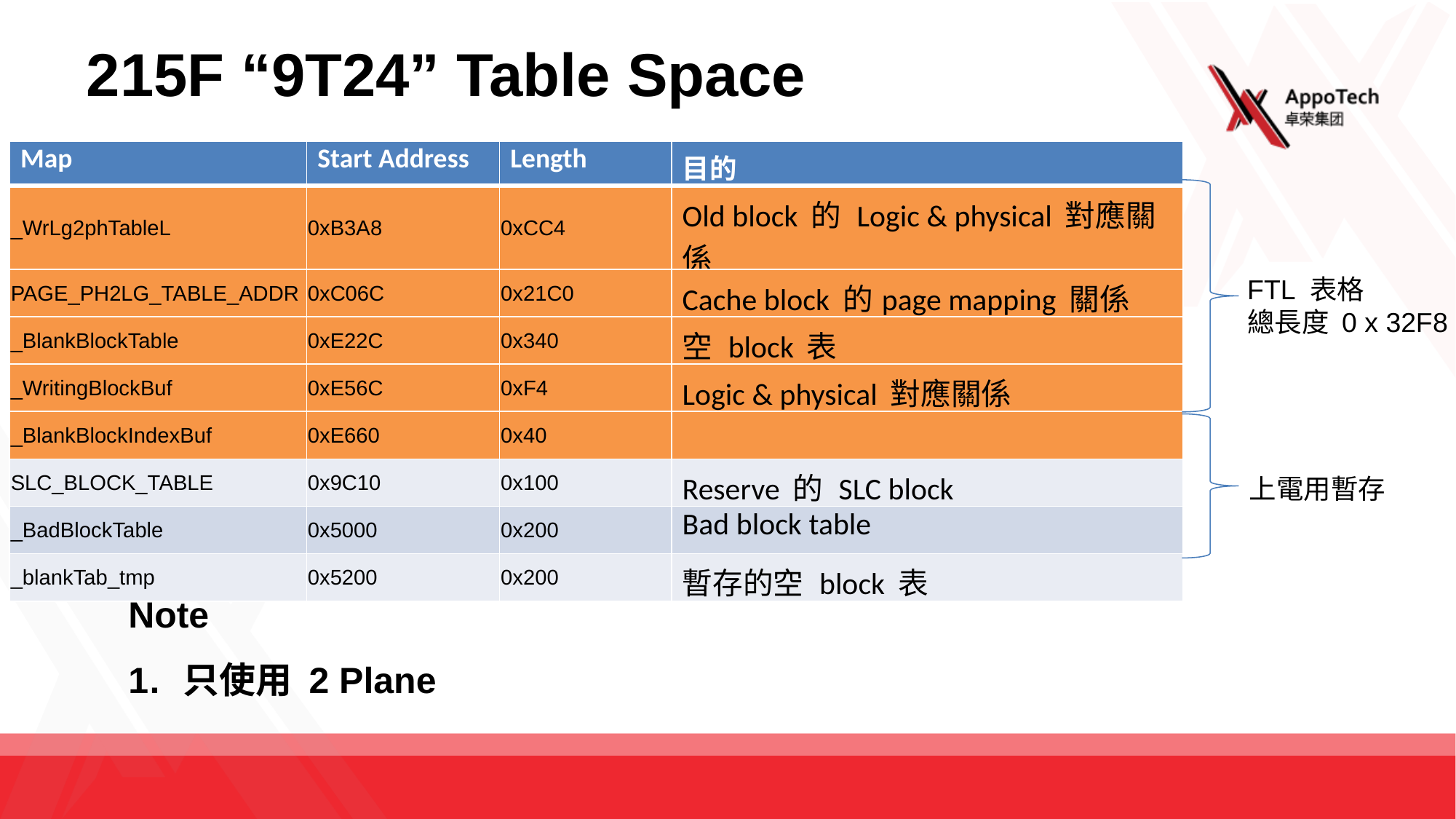

215F “9T24” Table Space
#
| Map | Start Address | Length | 目的 |
| --- | --- | --- | --- |
| \_WrLg2phTableL | 0xB3A8 | 0xCC4 | Old block 的 Logic & physical 對應關係 |
| PAGE\_PH2LG\_TABLE\_ADDR | 0xC06C | 0x21C0 | Cache block 的page mapping 關係 |
| \_BlankBlockTable | 0xE22C | 0x340 | 空 block 表 |
| \_WritingBlockBuf | 0xE56C | 0xF4 | Logic & physical 對應關係 |
| \_BlankBlockIndexBuf | 0xE660 | 0x40 |  |
| SLC\_BLOCK\_TABLE | 0x9C10 | 0x100 | Reserve 的 SLC block |
| \_BadBlockTable | 0x5000 | 0x200 | Bad block table |
| \_blankTab\_tmp | 0x5200 | 0x200 | 暫存的空 block 表 |

FTL 表格
總長度 0 x 32F8

上電用暫存
Note
只使用 2 Plane